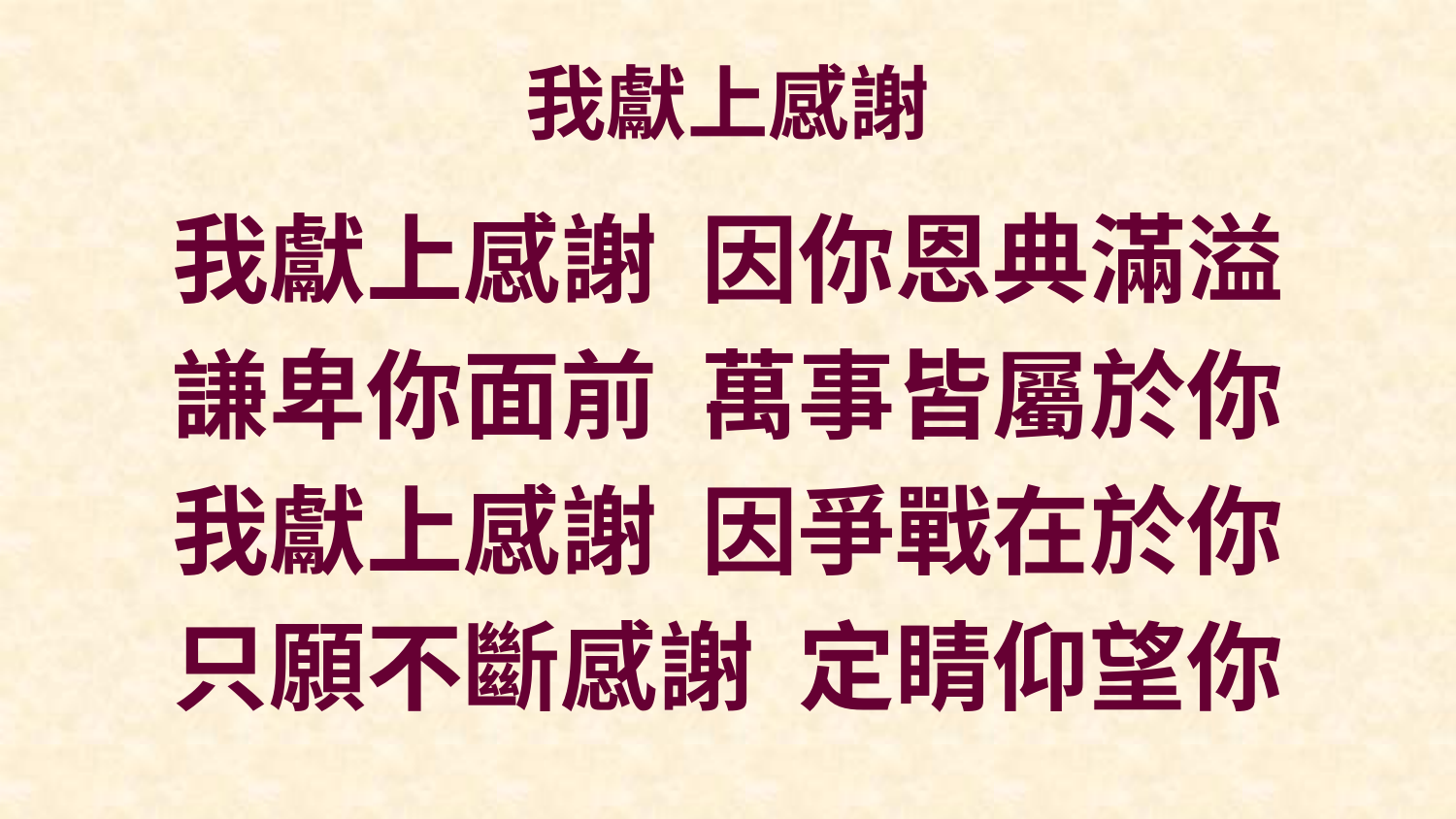

# 我獻上感謝
我獻上感謝  因你恩典滿溢
謙卑你面前  萬事皆屬於你
我獻上感謝  因爭戰在於你
只願不斷感謝  定睛仰望你